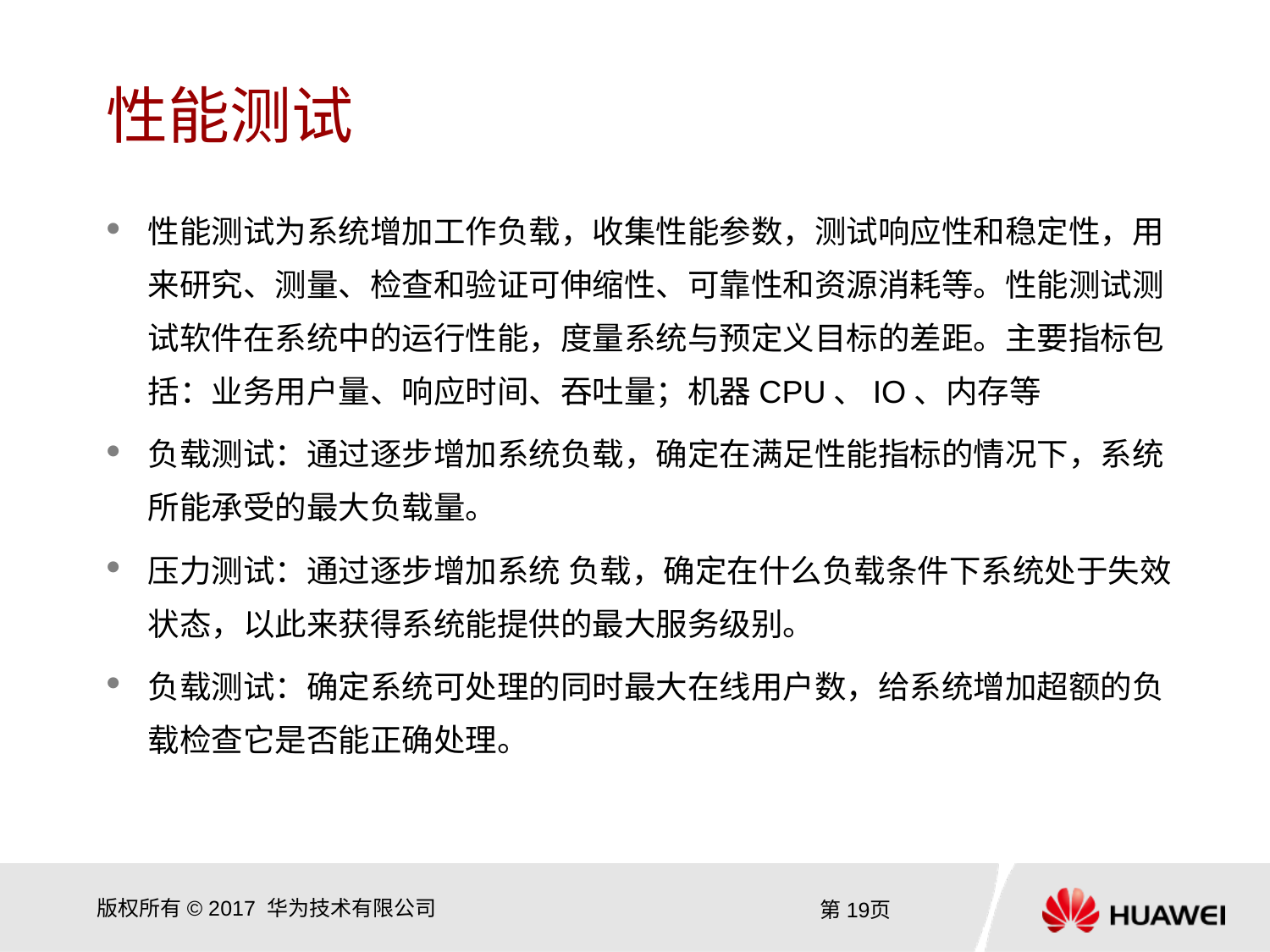

# 性能测试
性能测试为系统增加工作负载，收集性能参数，测试响应性和稳定性，用来研究、测量、检查和验证可伸缩性、可靠性和资源消耗等。性能测试测试软件在系统中的运行性能，度量系统与预定义目标的差距。主要指标包括：业务用户量、响应时间、吞吐量；机器CPU、IO、内存等
负载测试：通过逐步增加系统负载，确定在满足性能指标的情况下，系统所能承受的最大负载量。
压力测试：通过逐步增加系统 负载，确定在什么负载条件下系统处于失效状态，以此来获得系统能提供的最大服务级别。
负载测试：确定系统可处理的同时最大在线用户数，给系统增加超额的负载检查它是否能正确处理。